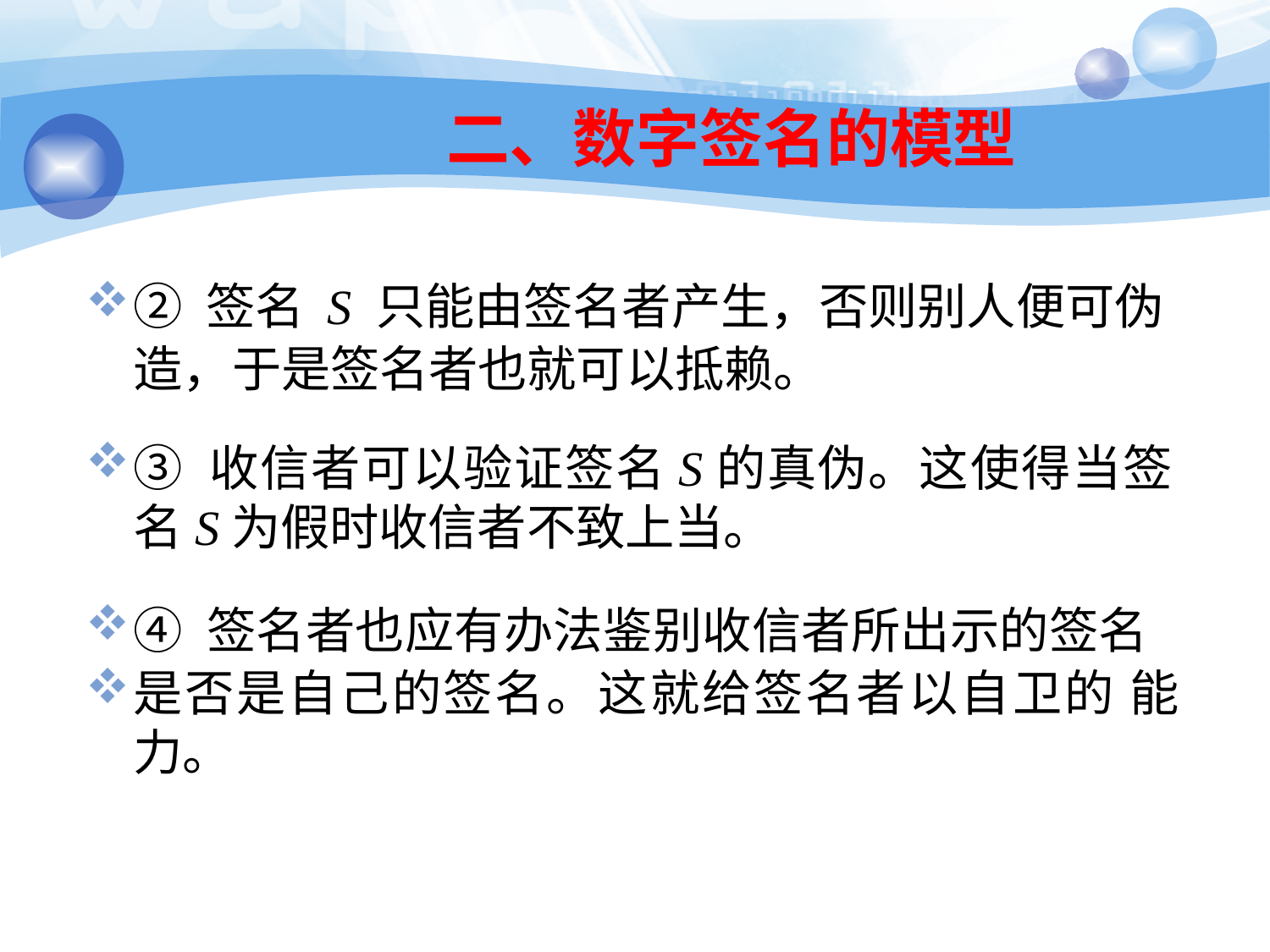

14
# 二、数字签名的模型
② 签名 S 只能由签名者产生，否则别人便可伪 造，于是签名者也就可以抵赖。
③ 收信者可以验证签名S的真伪。这使得当签 名S为假时收信者不致上当。
④ 签名者也应有办法鉴别收信者所出示的签名
是否是自己的签名。这就给签名者以自卫的 能力。